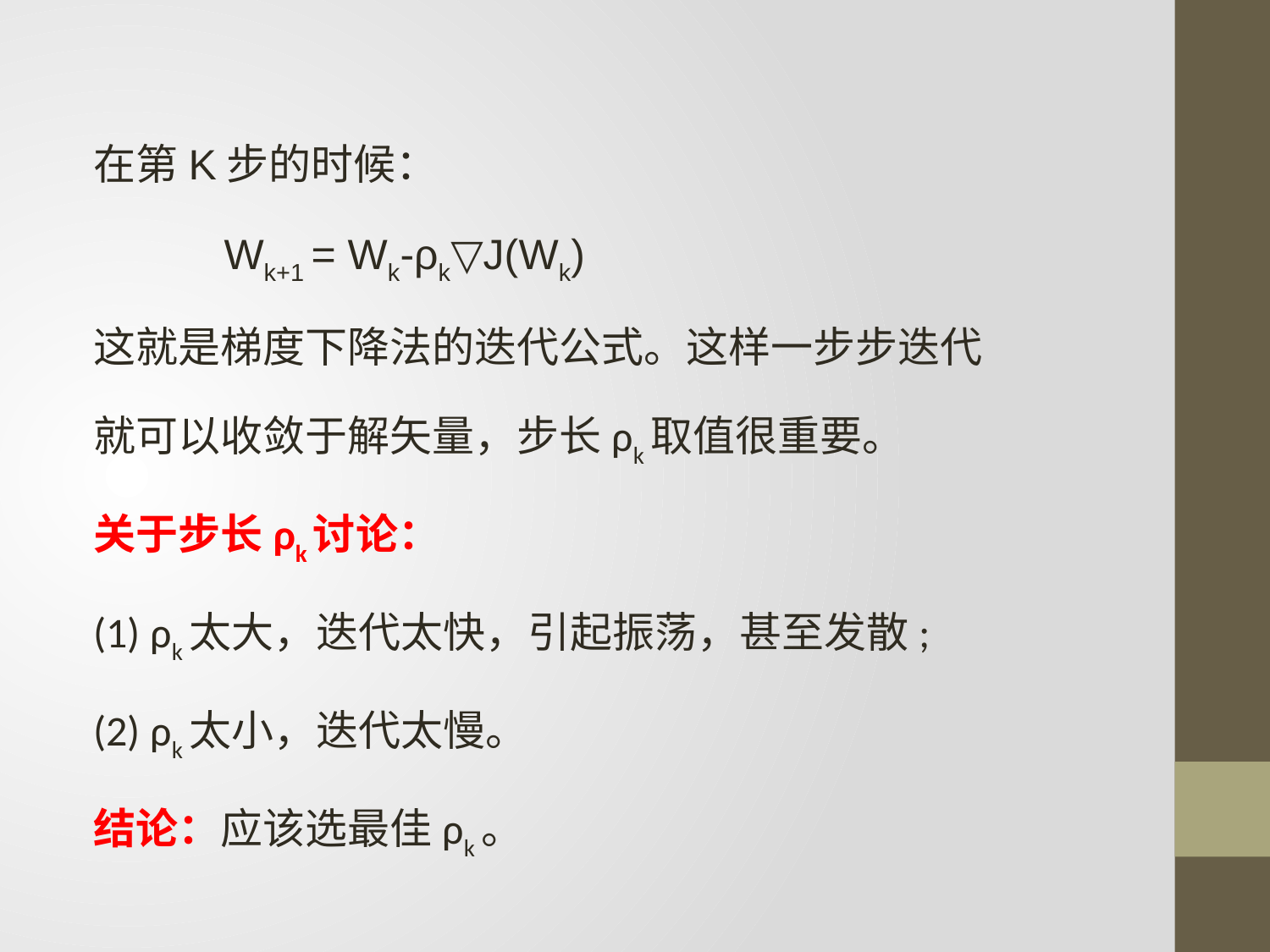

在第K步的时候：
           Wk+1 = Wk-ρk▽J(Wk)
这就是梯度下降法的迭代公式。这样一步步迭代
就可以收敛于解矢量，步长ρk取值很重要。
关于步长ρk讨论：
(1) ρk太大，迭代太快，引起振荡，甚至发散;
(2) ρk太小，迭代太慢。
结论：应该选最佳ρk。